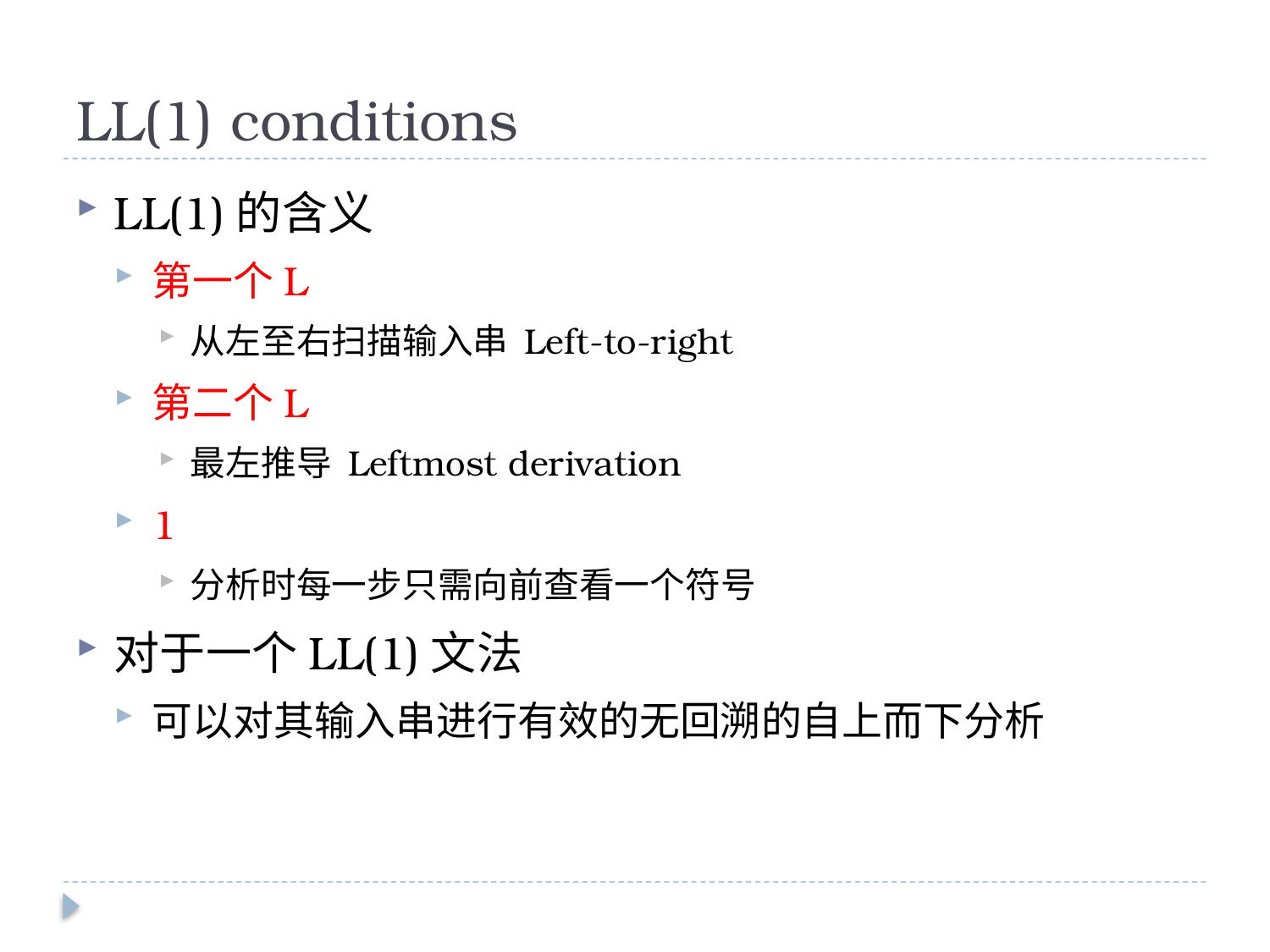

# LL(1) conditions
LL(1)的含义
第一个L
从左至右扫描输入串 Left-to-right
第二个L
最左推导 Leftmost derivation
1
分析时每一步只需向前查看一个符号
对于一个LL(1)文法
可以对其输入串进行有效的无回溯的自上而下分析

15